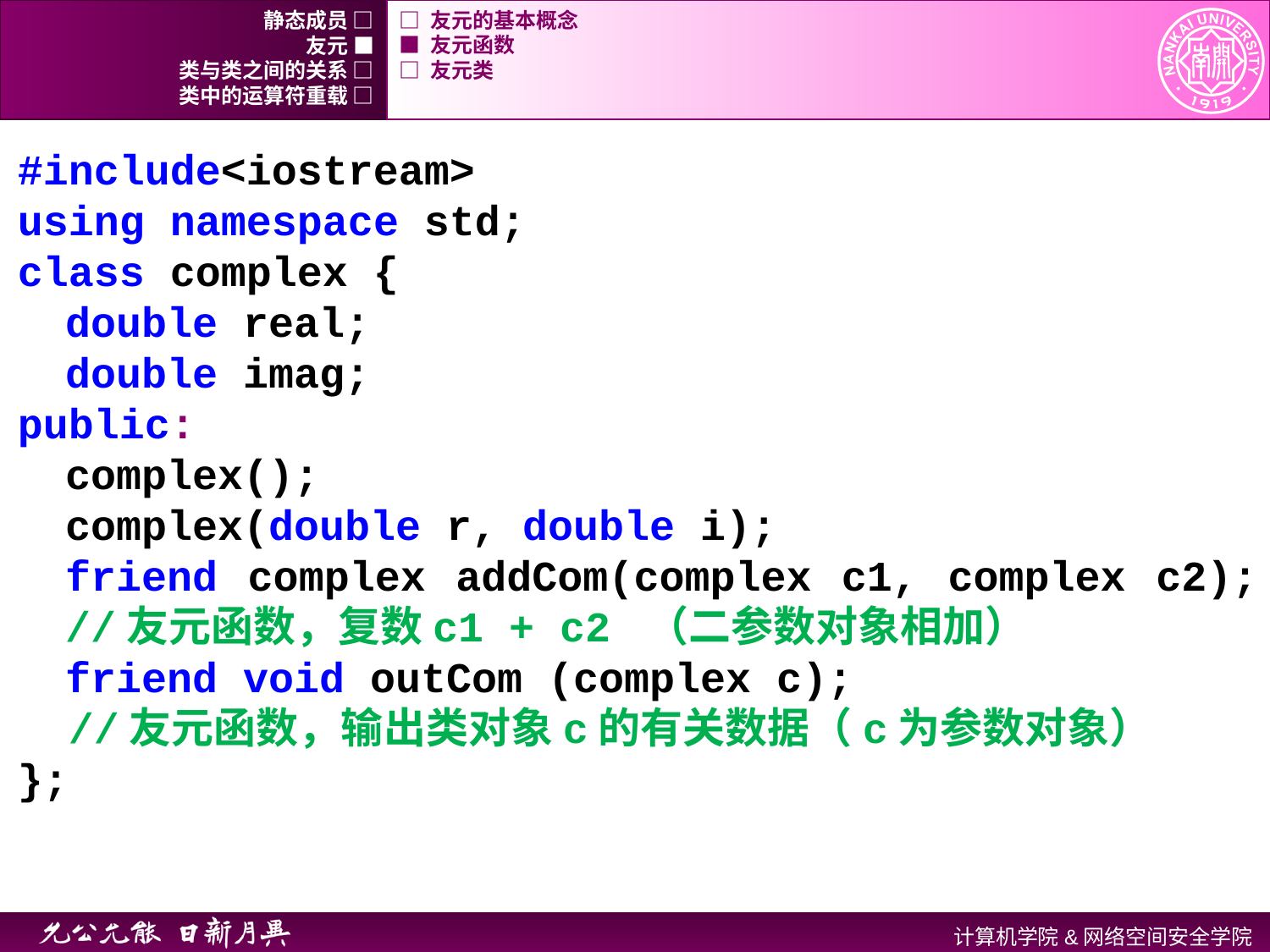

静态成员 □
□ 友元的基本概念
友元 ■
■ 友元函数
类与类之间的关系 □
□ 友元类
类中的运算符重载 □

#include<iostream>
using namespace std;
class complex {
	double real;
	double imag;
public:
	complex();
	complex(double r, double i);
	friend complex addCom(complex c1, complex c2); //友元函数，复数c1 + c2 （二参数对象相加）
	friend void outCom (complex c);
  //友元函数，输出类对象c的有关数据（c为参数对象）
};